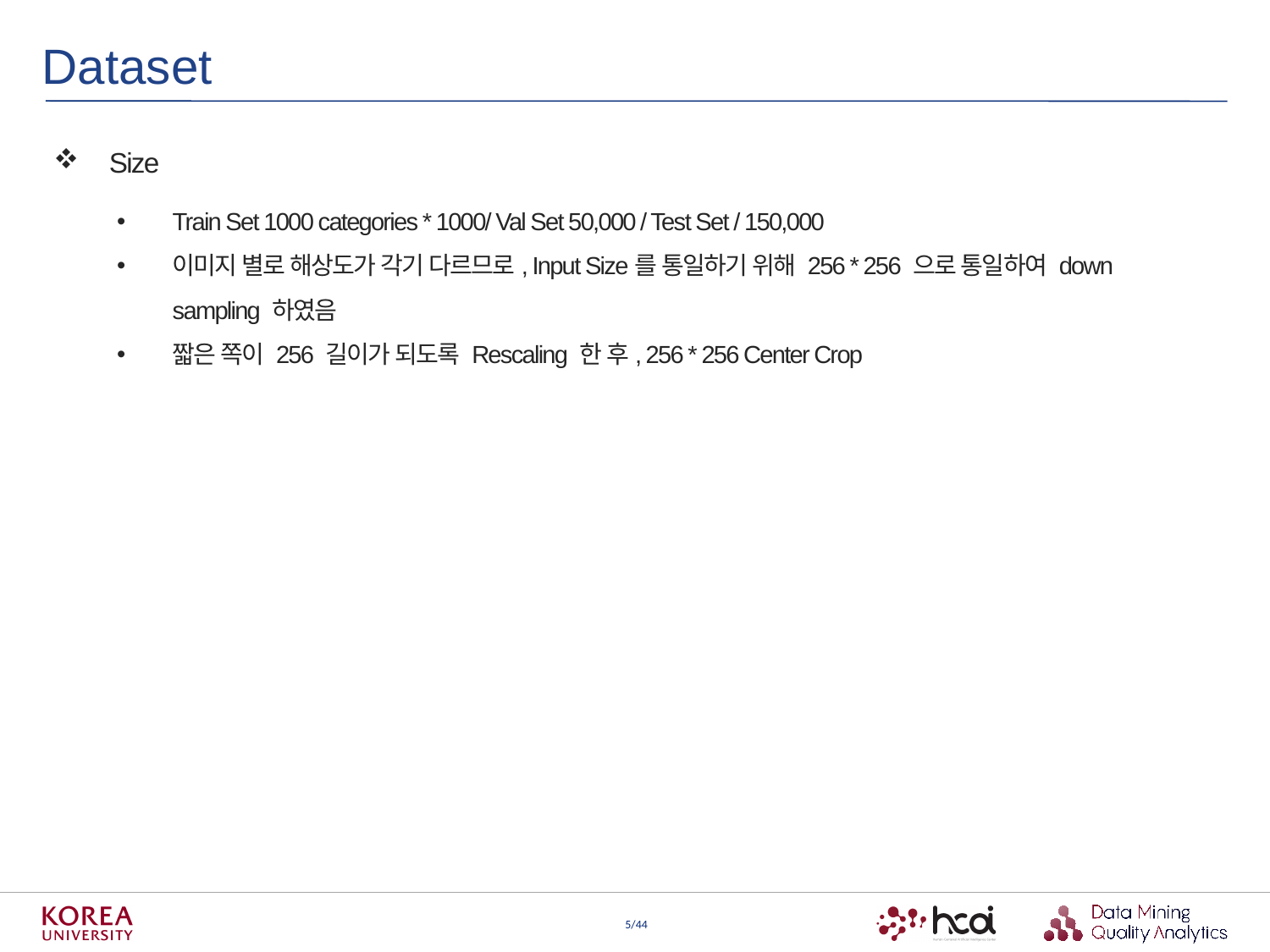

Dataset
Size
Train Set 1000 categories * 1000/ Val Set 50,000 / Test Set / 150,000
이미지 별로 해상도가 각기 다르므로, Input Size를 통일하기 위해 256 * 256 으로 통일하여 down sampling 하였음
짧은 쪽이 256 길이가 되도록 Rescaling 한 후, 256 * 256 Center Crop